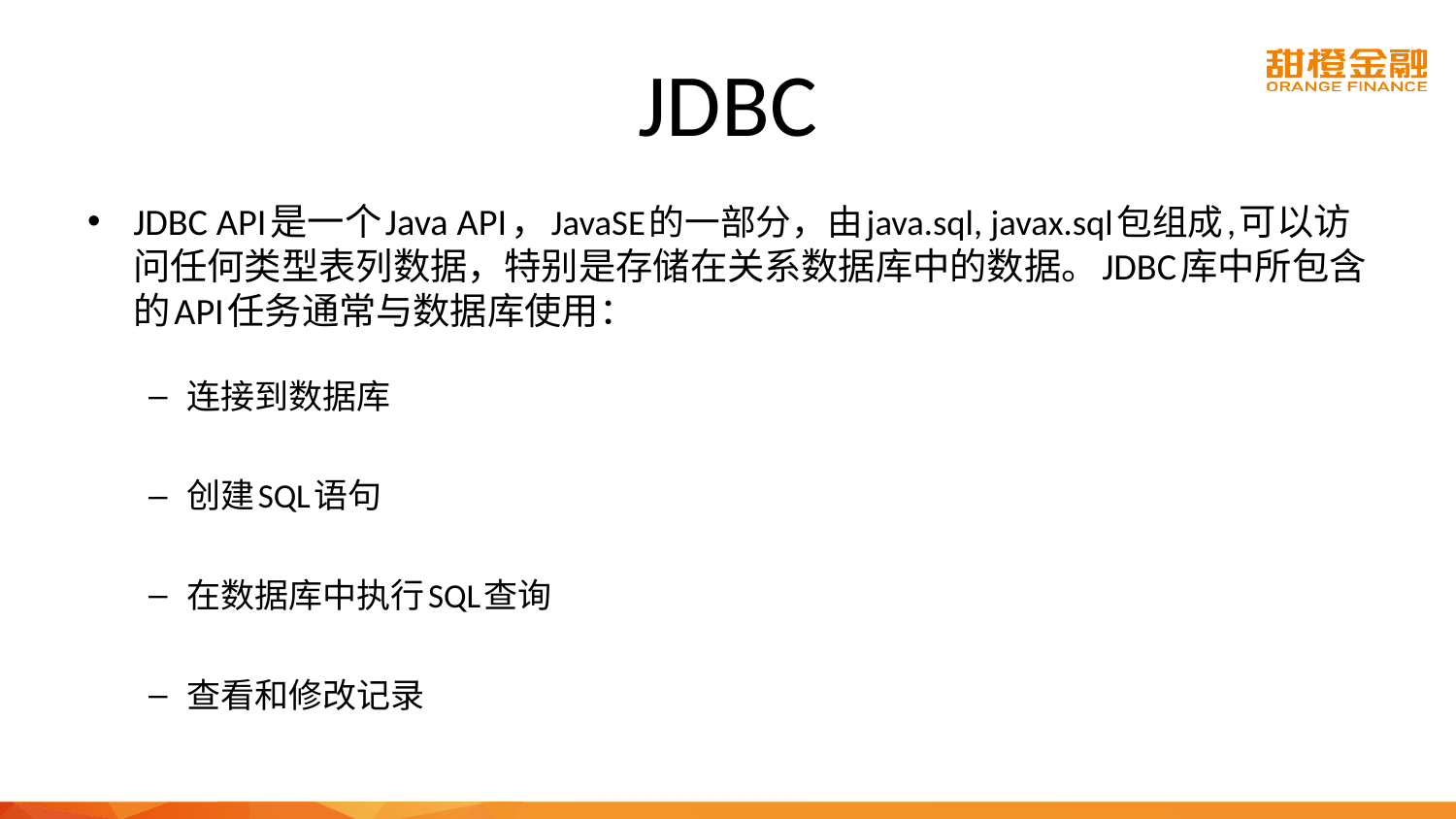

# JDBC
JDBC API是一个Java API，JavaSE的一部分，由java.sql, javax.sql包组成,可以访问任何类型表列数据，特别是存储在关系数据库中的数据。JDBC库中所包含的API任务通常与数据库使用：

连接到数据库

创建SQL语句

在数据库中执行SQL查询

查看和修改记录